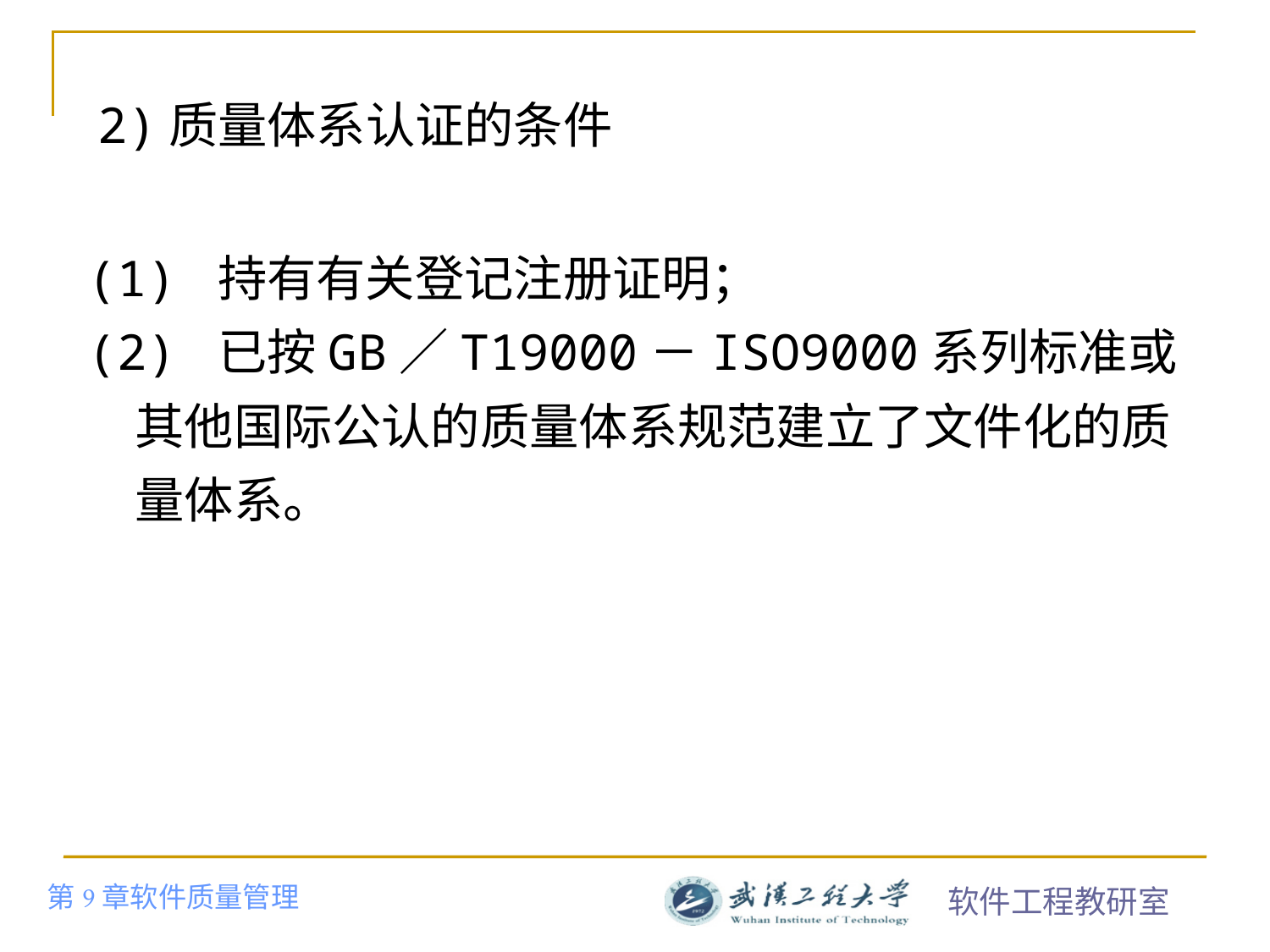

# 2)质量体系认证的条件
(1) 持有有关登记注册证明；
(2) 已按GB／T19000－ISO9000系列标准或其他国际公认的质量体系规范建立了文件化的质量体系。